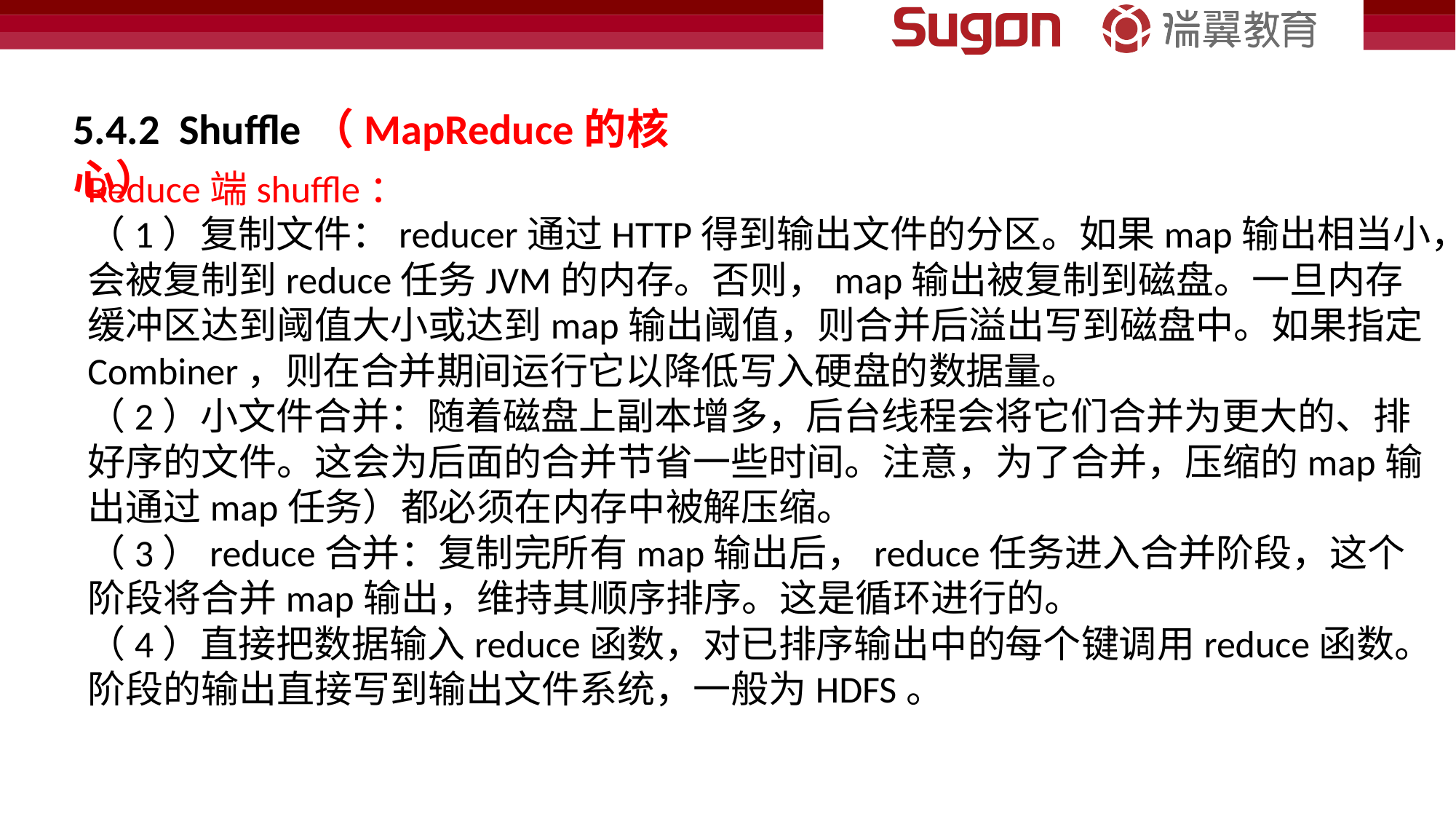

5.4.2  Shuffle（MapReduce的核心）
Reduce端shuffle：
（1）复制文件：reducer通过HTTP得到输出文件的分区。如果map输出相当小，会被复制到reduce任务JVM的内存。否则，map输出被复制到磁盘。一旦内存缓冲区达到阈值大小或达到map输出阈值，则合并后溢出写到磁盘中。如果指定Combiner，则在合并期间运行它以降低写入硬盘的数据量。
（2）小文件合并：随着磁盘上副本增多，后台线程会将它们合并为更大的、排好序的文件。这会为后面的合并节省一些时间。注意，为了合并，压缩的map输出通过map任务）都必须在内存中被解压缩。
（3）reduce合并：复制完所有map输出后，reduce任务进入合并阶段，这个阶段将合并map输出，维持其顺序排序。这是循环进行的。
（4）直接把数据输入reduce函数，对已排序输出中的每个键调用reduce函数。阶段的输出直接写到输出文件系统，一般为HDFS。